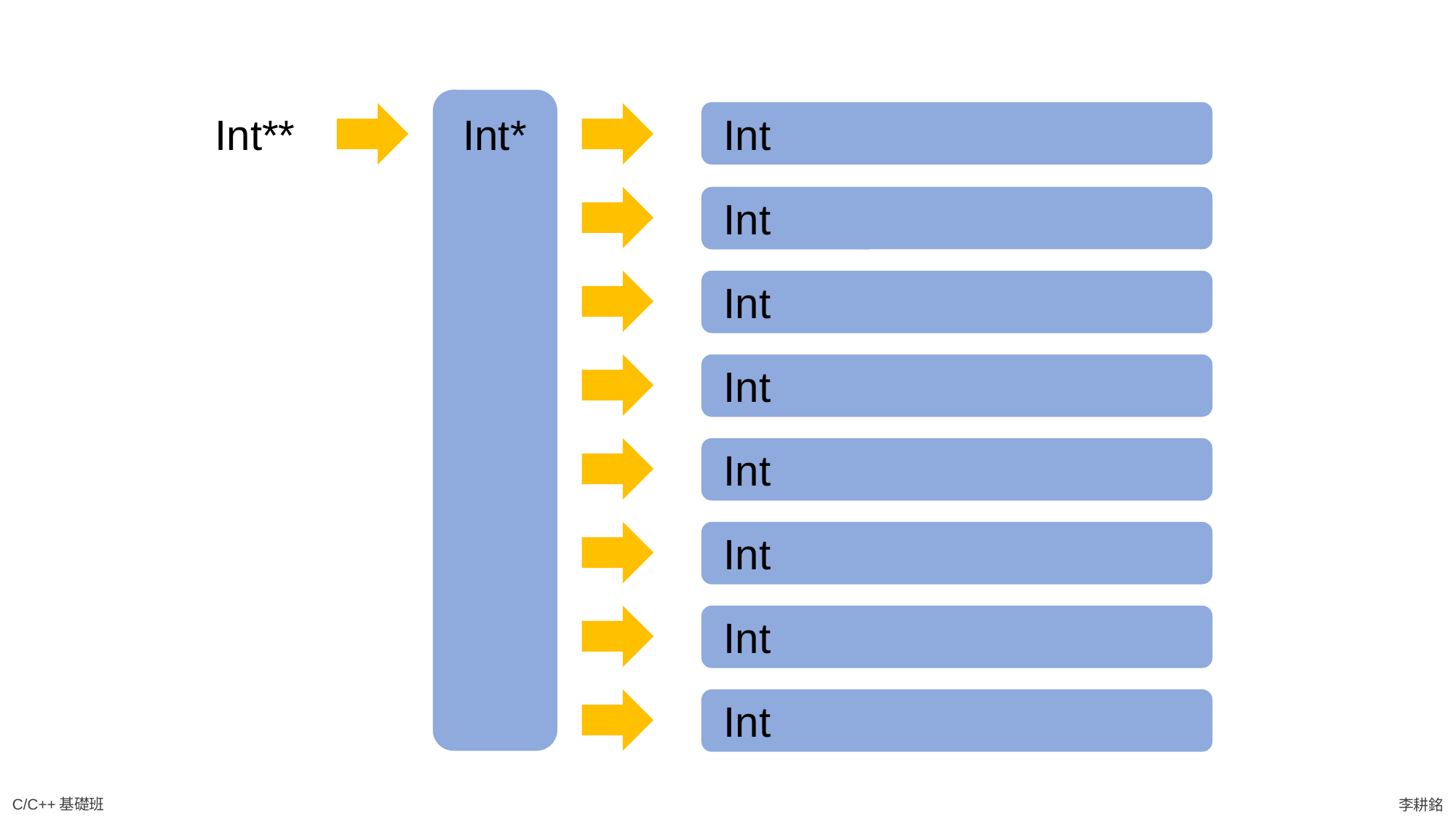

Int**
Int*

Int

Int

Int

Int

Int

Int

Int

Int
C/C++基礎班
李耕銘